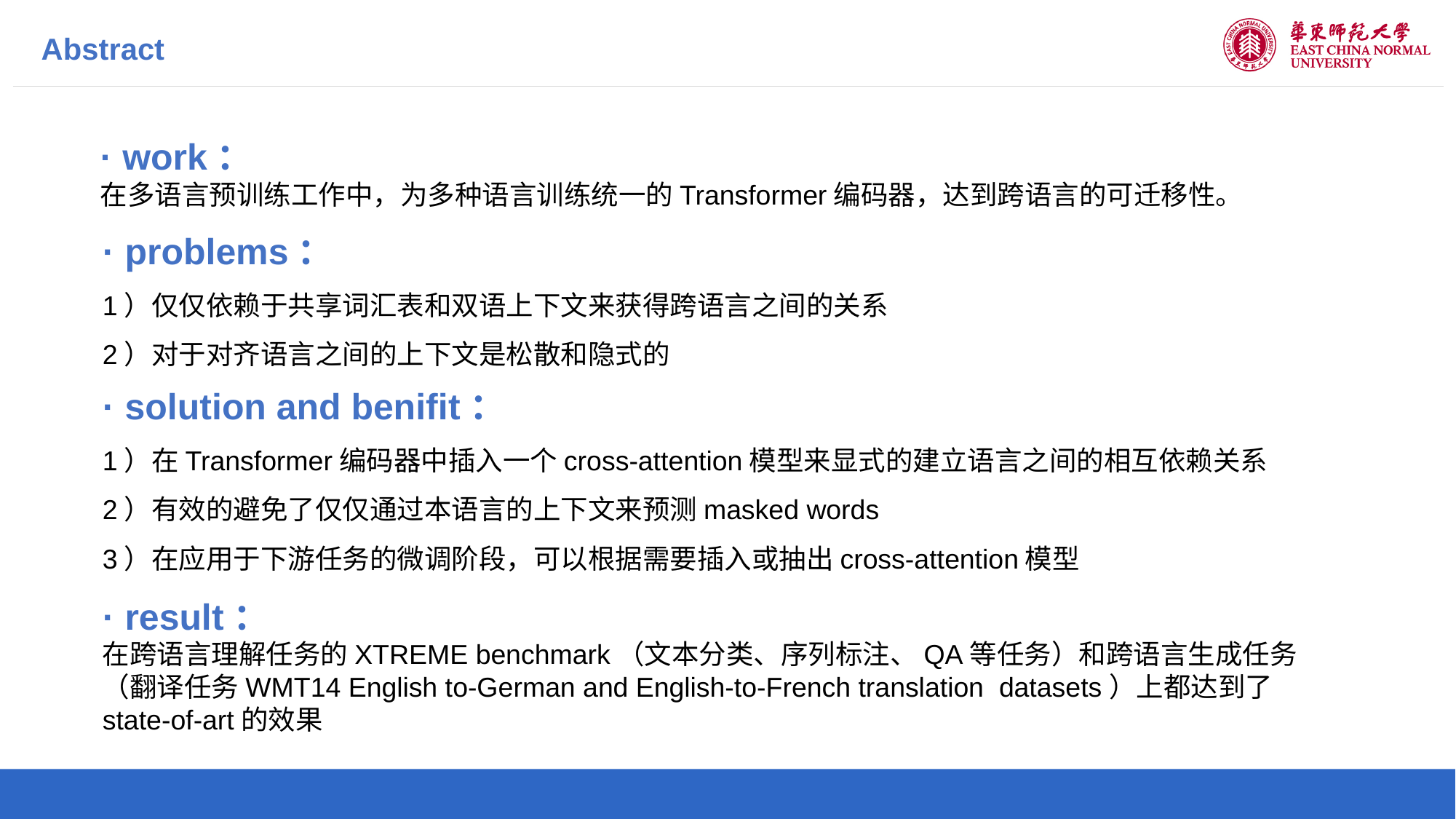

Abstract
· work：
在多语言预训练工作中，为多种语言训练统一的Transformer编码器，达到跨语言的可迁移性。
· problems：
1）仅仅依赖于共享词汇表和双语上下文来获得跨语言之间的关系
2）对于对齐语言之间的上下文是松散和隐式的
· solution and benifit：
1）在Transformer编码器中插入一个cross-attention模型来显式的建立语言之间的相互依赖关系
2）有效的避免了仅仅通过本语言的上下文来预测masked words
3）在应用于下游任务的微调阶段，可以根据需要插入或抽出cross-attention模型
· result：
在跨语言理解任务的XTREME benchmark（文本分类、序列标注、QA等任务）和跨语言生成任务（翻译任务WMT14 English to-German and English-to-French translation  datasets）上都达到了state-of-art的效果